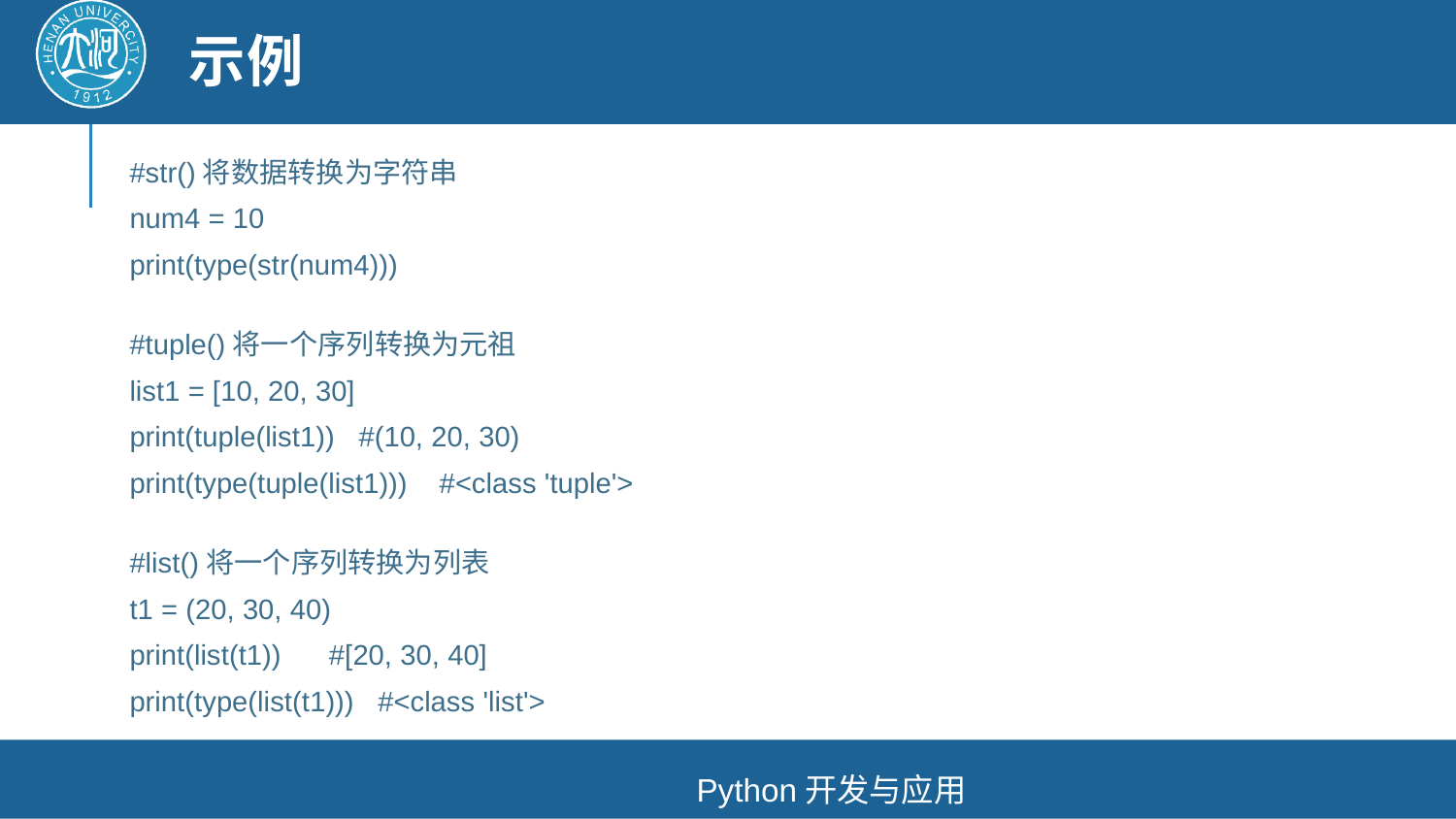

# 示例
#str()将数据转换为字符串
num4 = 10
print(type(str(num4)))

#tuple()将一个序列转换为元祖
list1 = [10, 20, 30]
print(tuple(list1))   #(10, 20, 30)
print(type(tuple(list1)))    #<class 'tuple'>

#list()将一个序列转换为列表
t1 = (20, 30, 40)
print(list(t1))      #[20, 30, 40]
print(type(list(t1)))   #<class 'list'>

Python开发与应用
38